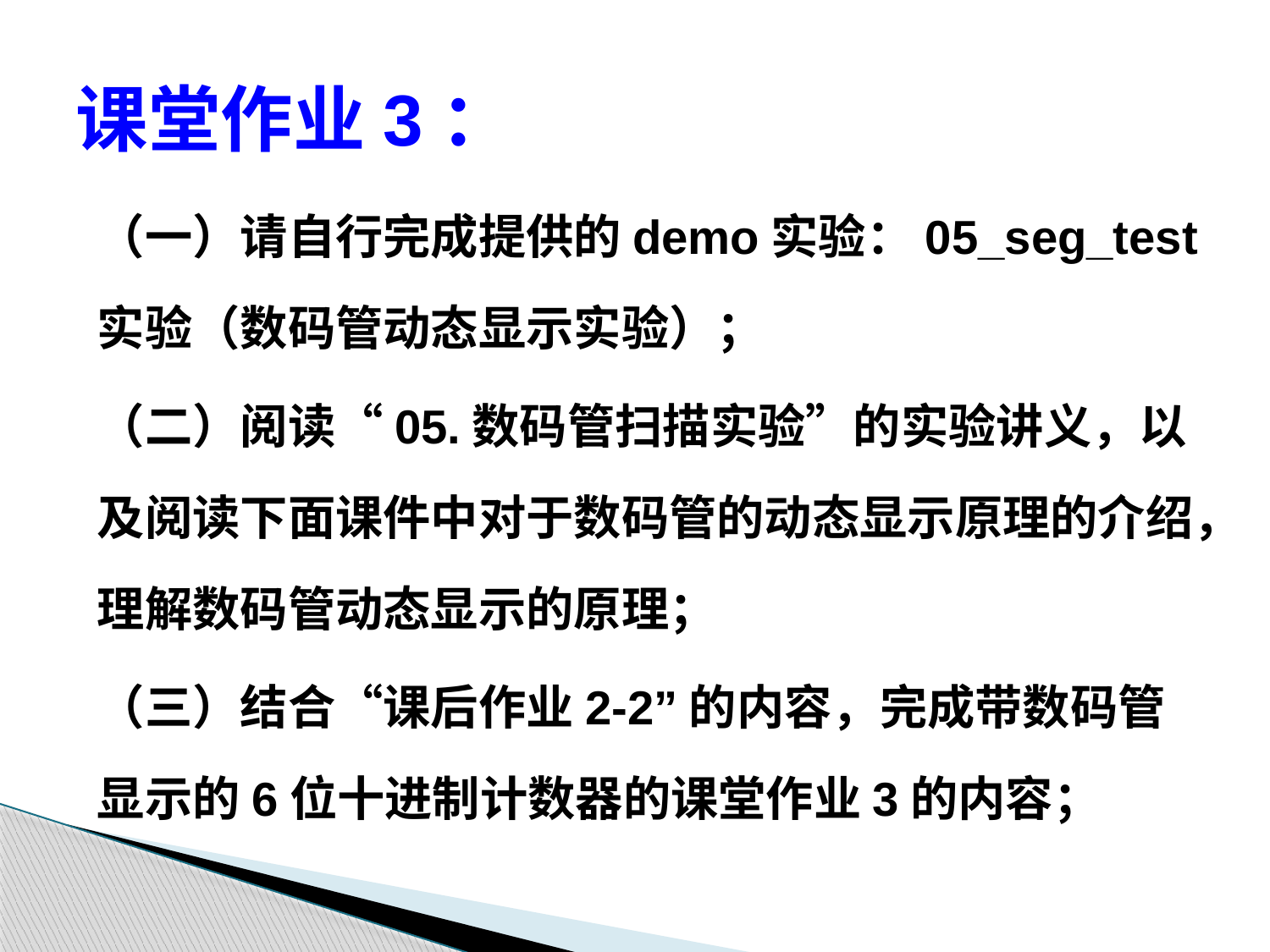

# 课堂作业3：
（一）请自行完成提供的demo实验：05_seg_test实验（数码管动态显示实验）；
（二）阅读“05.数码管扫描实验”的实验讲义，以及阅读下面课件中对于数码管的动态显示原理的介绍，理解数码管动态显示的原理；
（三）结合“课后作业2-2”的内容，完成带数码管显示的6位十进制计数器的课堂作业3的内容；